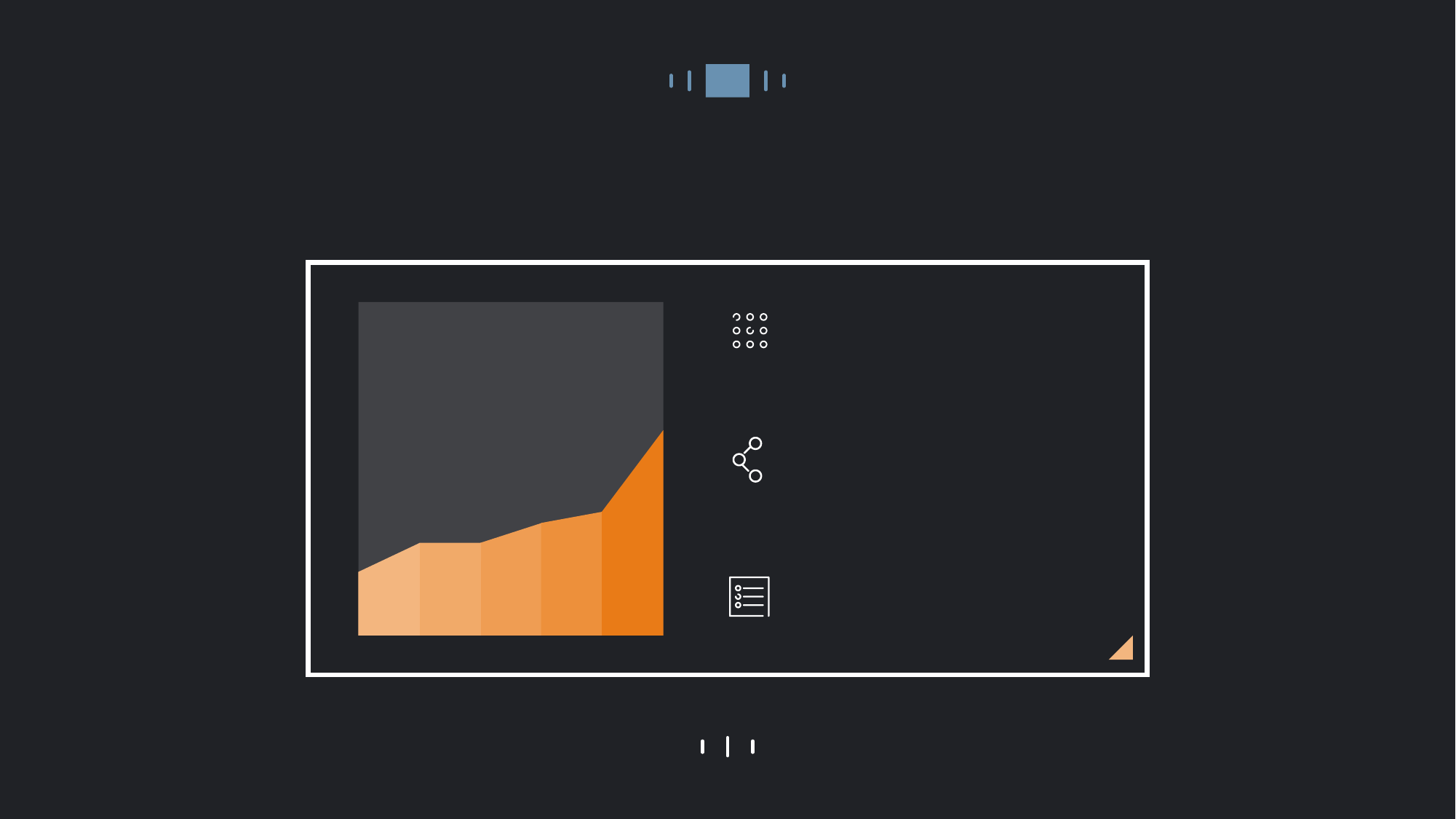

04

컨텐츠를 적어주면 개이득
소제목으로 제목 부연설명 해주는거 잊지말고

그래프에 대한 설명 적어주면은
개이득일듯한 느낌적인 느낌

그래프
제목적기
그래프에 대한 설명 적어주면은
개이득일듯한 느낌적인 느낌

그래프에 대한 설명 적어주면은
개이득일듯한 느낌적인 느낌

1,000
1,200
1,400
1,600
1,800

출처 : 적어주는거 잊지말고
3조 피피티 만들조